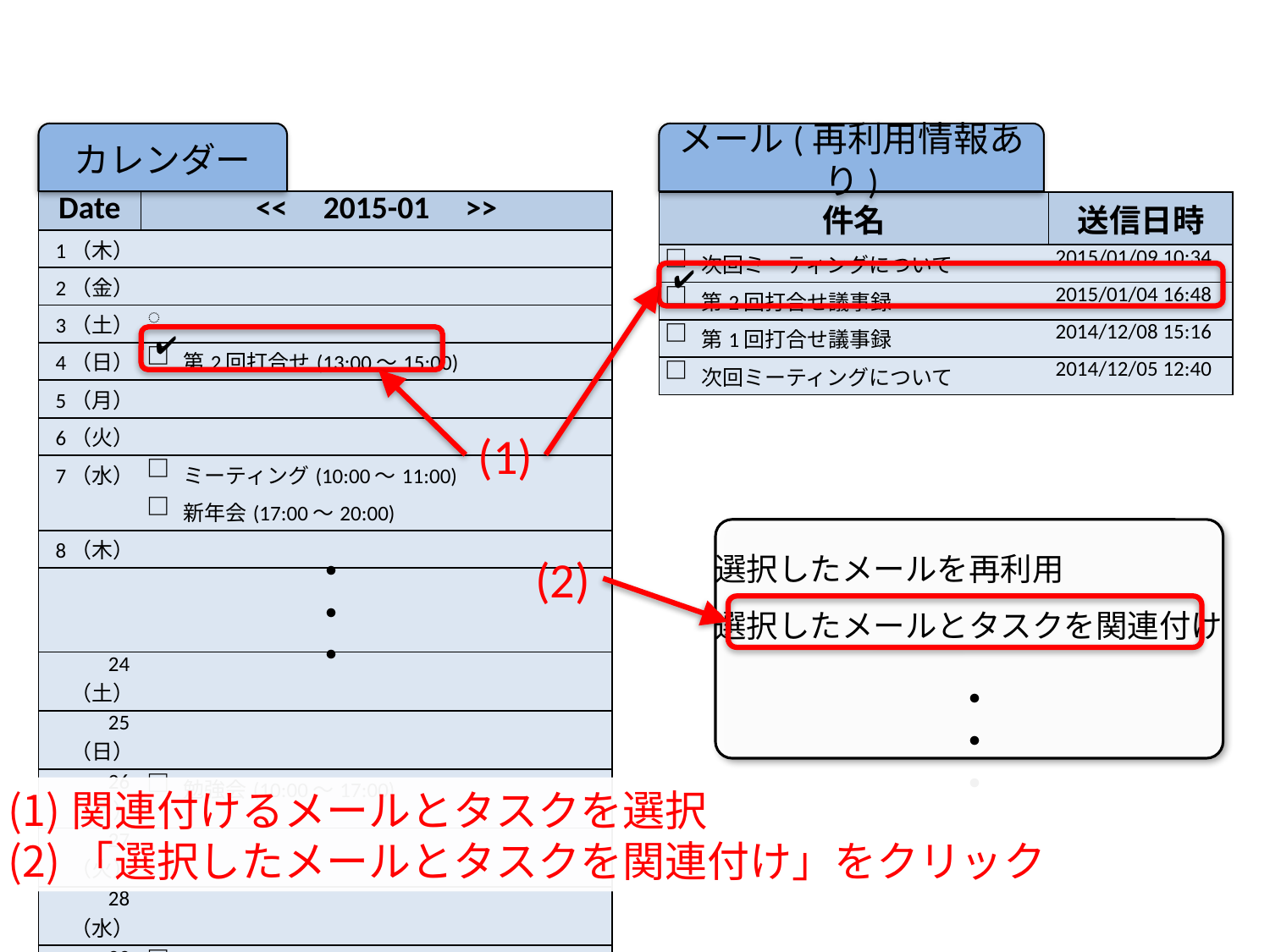

カレンダー
メール(再利用情報あり)
| Date | << 2015-01 >> |  |
| --- | --- | --- |
| 1（木） |  |  |
| 2（金） |  |  |
| 3（土） | ️ |  |
| 4（日） | ⬜️ | 第2回打合せ(13:00〜15:00) |
| 5（月） |  |  |
| 6（火） |  |  |
| 7（水） | ⬜️ | ミーティング(10:00〜11:00) |
|  | ⬜️ | 新年会(17:00〜20:00) |
| 8（木） |  |  |
|  |  |  |
|  |  |  |
|  |  |  |
| 24（土） |  |  |
| 25（日） |  |  |
| 26（月） | ⬜️ | 勉強会(10:00〜17:00) |
| 27（火） |  |  |
| 28（水） |  |  |
| 29（木） | ⬜️ | 第3回打合せ(14:30〜16:30) |
|  | ⬜️ | 飲み会(18:00〜20:00) |
| 30（金） |  |  |
| 31（土） | ⬜️ | ミーティング(13:00〜14:00) |
| 件名 |  | 送信日時 |
| --- | --- | --- |
| ⬜️ | 次回ミーティングについて | 2015/01/09 10:34 |
| ⬜️ | 第2回打合せ議事録 | 2015/01/04 16:48 |
| ⬜️ | 第1回打合せ議事録 | 2014/12/08 15:16 |
| ⬜️ | 次回ミーティングについて | 2014/12/05 12:40 |
✔️

✔️

(1)

選択したメールを再利用
選択したメールとタスクを関連付け
・・・
(2)

・・・
関連付けるメールとタスクを選択
「選択したメールとタスクを関連付け」をクリック